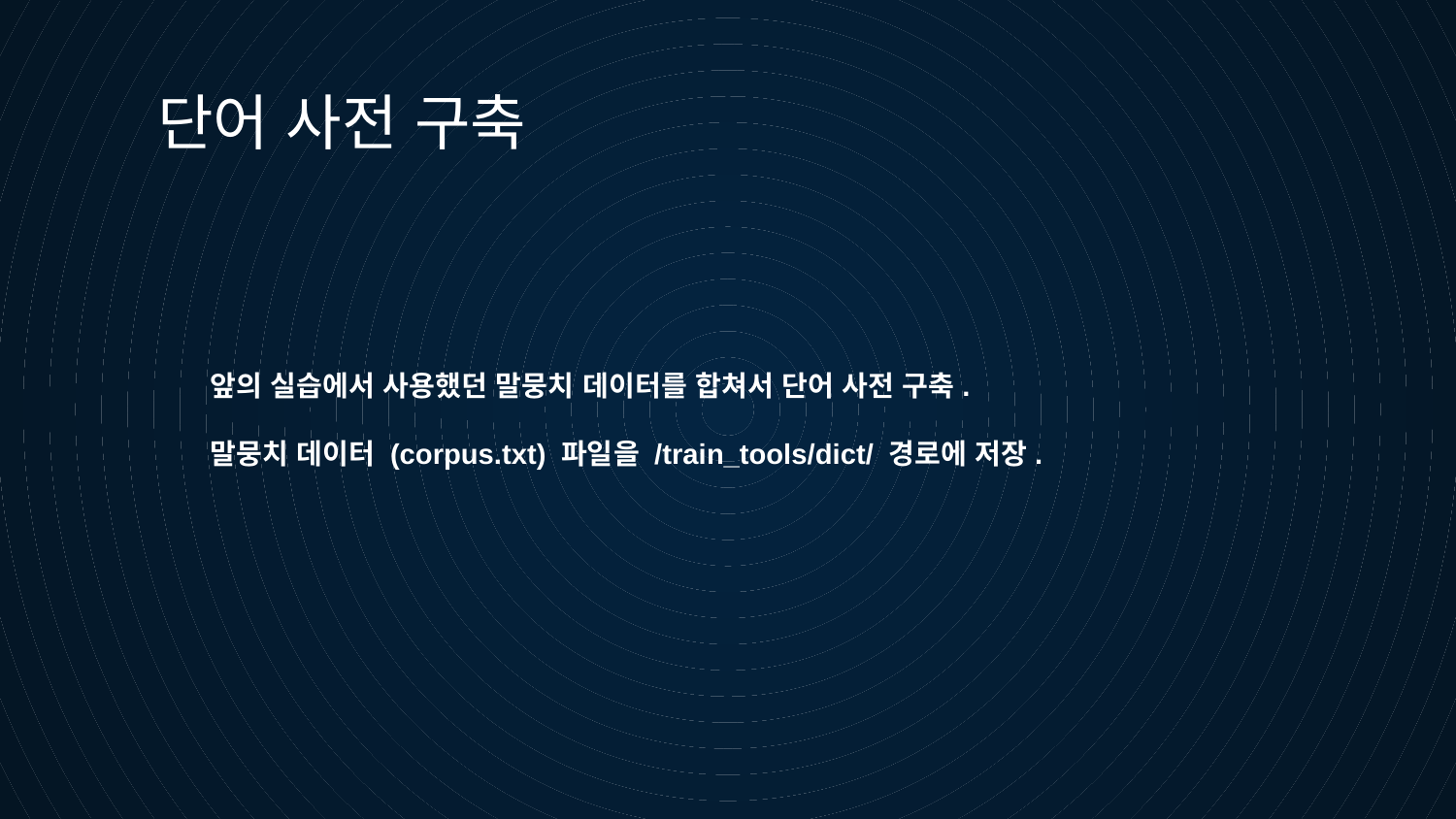

단어 사전 구축
앞의 실습에서 사용했던 말뭉치 데이터를 합쳐서 단어 사전 구축.

말뭉치 데이터 (corpus.txt) 파일을 /train_tools/dict/ 경로에 저장.